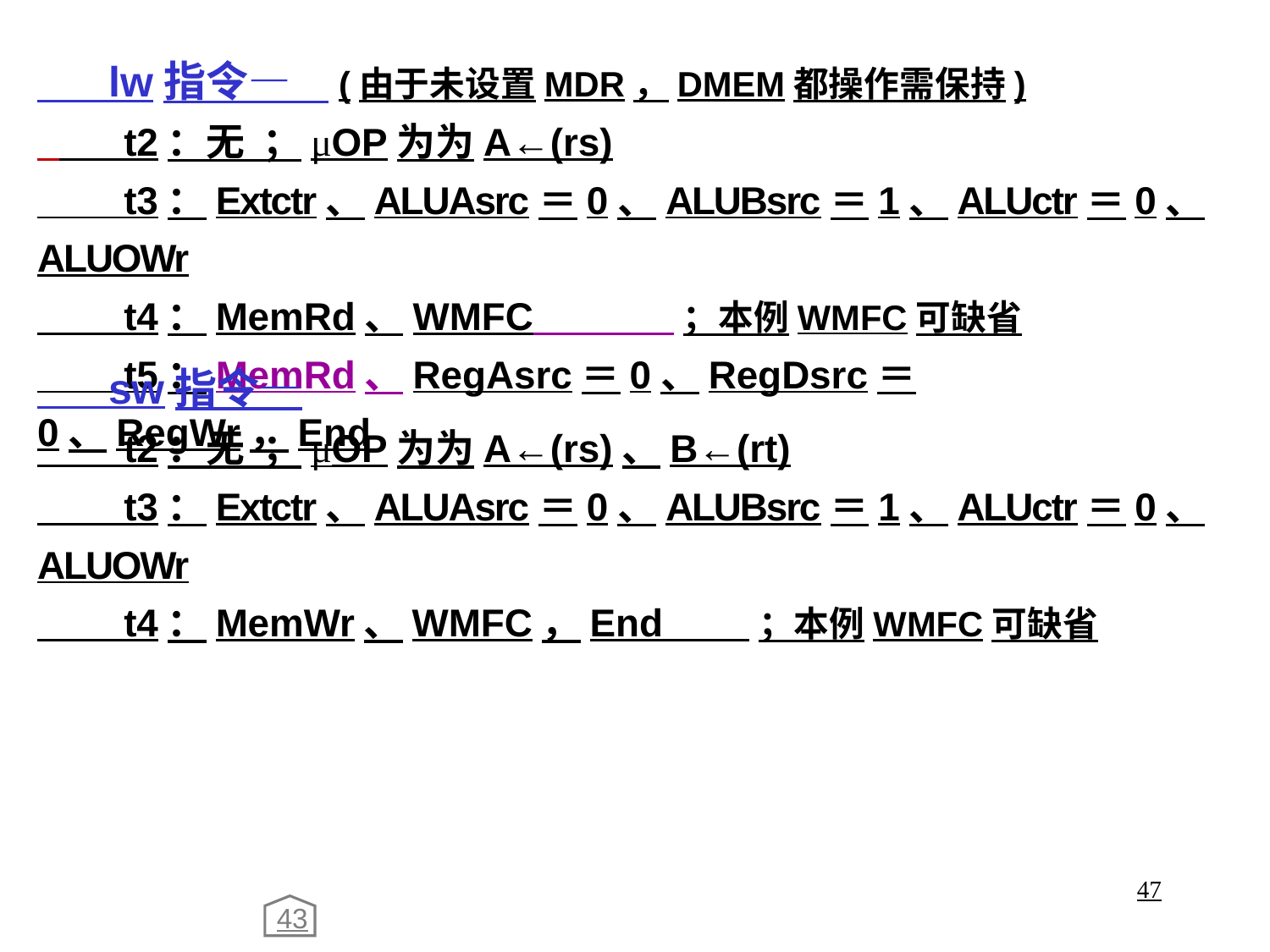

lw指令—    (由于未设置MDR，DMEM都操作需保持)
        t2：无  ；μOP为为A←(rs)
        t3：Extctr、ALUAsrc＝0、ALUBsrc＝1、ALUctr＝0、ALUOWr
        t4：MemRd、WMFC             ；本例WMFC可缺省
        t5：MemRd、RegAsrc＝0、RegDsrc＝0、RegWr，End
      sw指令—
        t2：无  ；μOP为为A←(rs)、B←(rt)
        t3：Extctr、ALUAsrc＝0、ALUBsrc＝1、ALUctr＝0、ALUOWr
        t4：MemWr、WMFC，End        ；本例WMFC可缺省
47

43